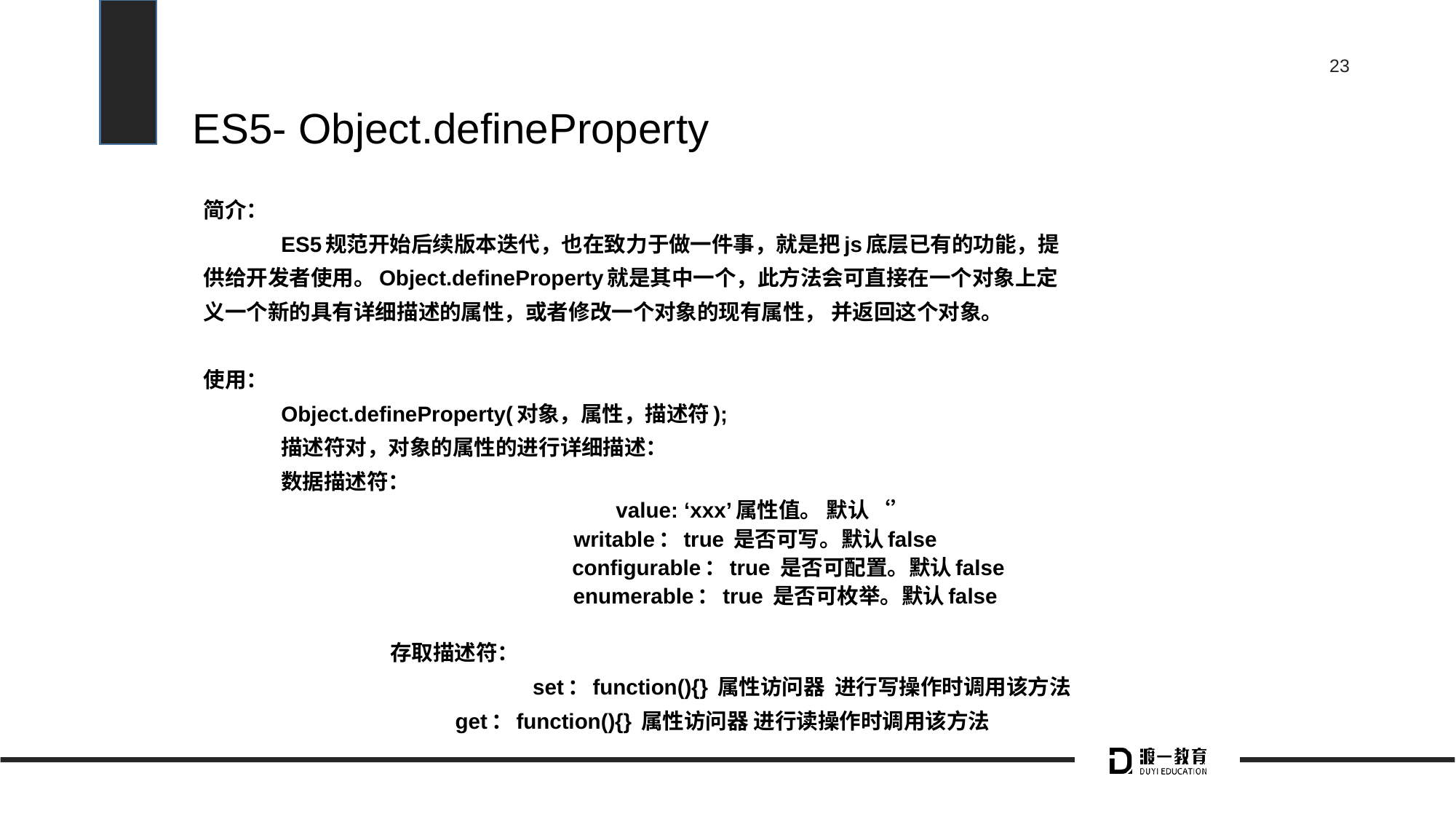

# ES5- Object.defineProperty
简介：
	ES5规范开始后续版本迭代，也在致力于做一件事，就是把js底层已有的功能，提
供给开发者使用。Object.defineProperty就是其中一个，此方法会可直接在一个对象上定
义一个新的具有详细描述的属性，或者修改一个对象的现有属性， 并返回这个对象。

使用：
	Object.defineProperty(对象，属性，描述符);
	描述符对，对象的属性的进行详细描述：
		数据描述符：
   value: ‘xxx’属性值。 默认‘’
	writable：true 是否可写。默认false
	           configurable：true 是否可配置。默认false
	          enumerable：true 是否可枚举。默认false

                          存取描述符：
	   	                             set：function(){} 属性访问器  进行写操作时调用该方法
 		                             get：function(){} 属性访问器 进行读操作时调用该方法